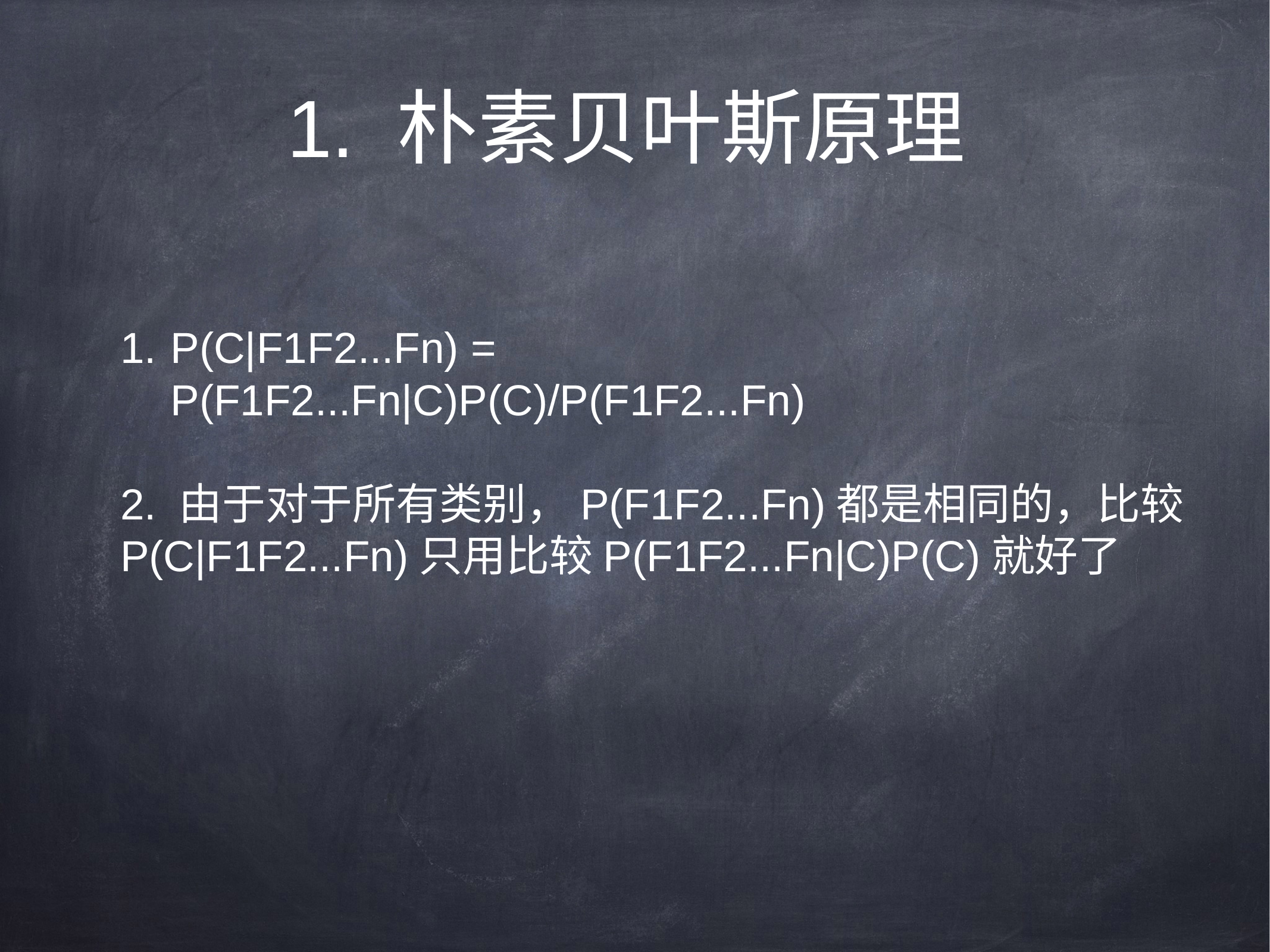

# 1. 朴素贝叶斯原理
P(C|F1F2...Fn) = 				P(F1F2...Fn|C)P(C)/P(F1F2...Fn)

2. 由于对于所有类别，P(F1F2...Fn)都是相同的，比较P(C|F1F2...Fn)只用比较P(F1F2...Fn|C)P(C)就好了